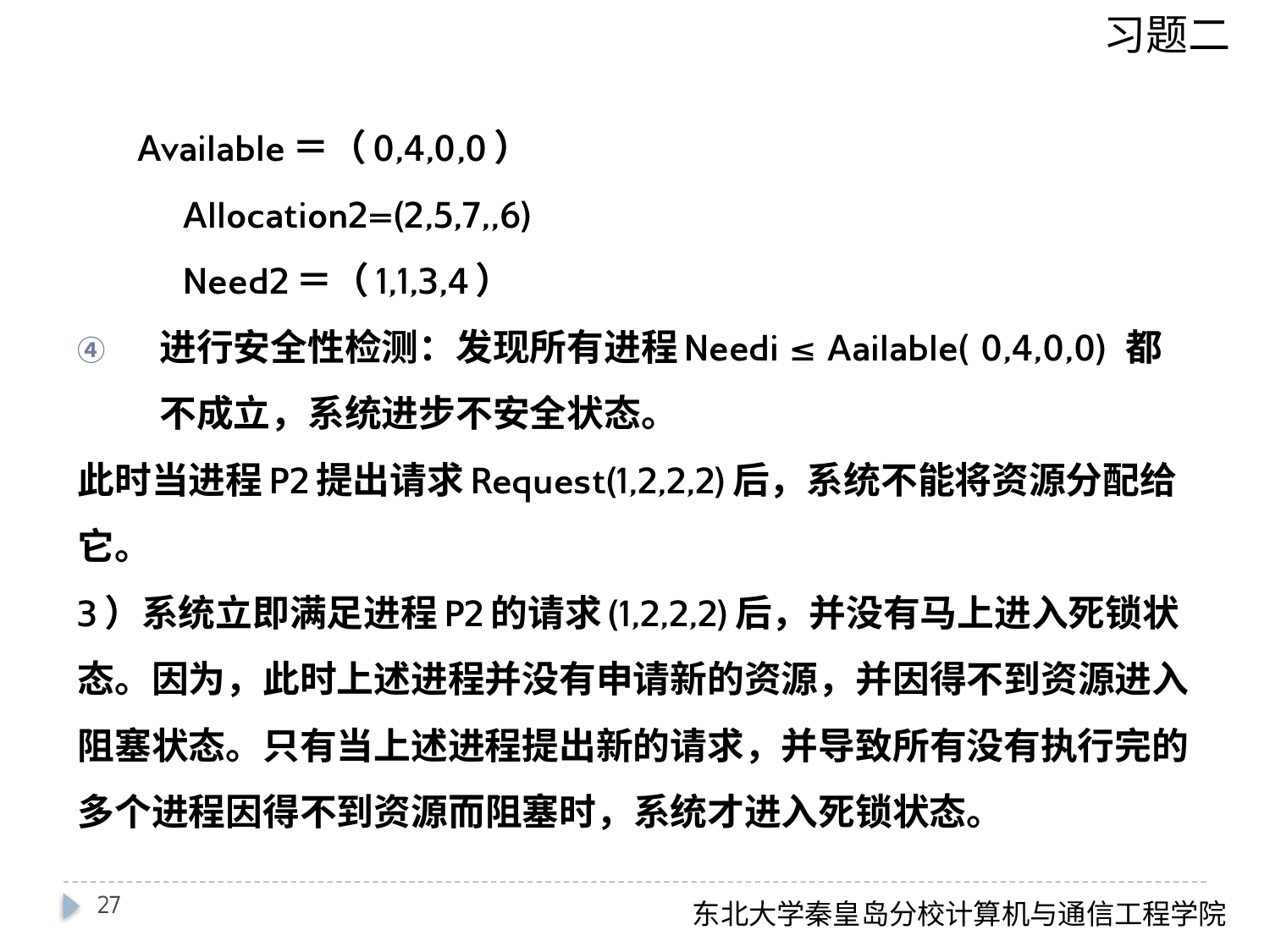

Available＝（0,4,0,0）
	  Allocation2=(2,5,7,,6)
	  Need2＝（1,1,3,4）
进行安全性检测：发现所有进程Needi ≤ Aailable( 0,4,0,0) 都不成立，系统进步不安全状态。
此时当进程P2提出请求Request(1,2,2,2)后，系统不能将资源分配给它。
3）系统立即满足进程P2的请求(1,2,2,2)后，并没有马上进入死锁状态。因为，此时上述进程并没有申请新的资源，并因得不到资源进入阻塞状态。只有当上述进程提出新的请求，并导致所有没有执行完的多个进程因得不到资源而阻塞时，系统才进入死锁状态。

27